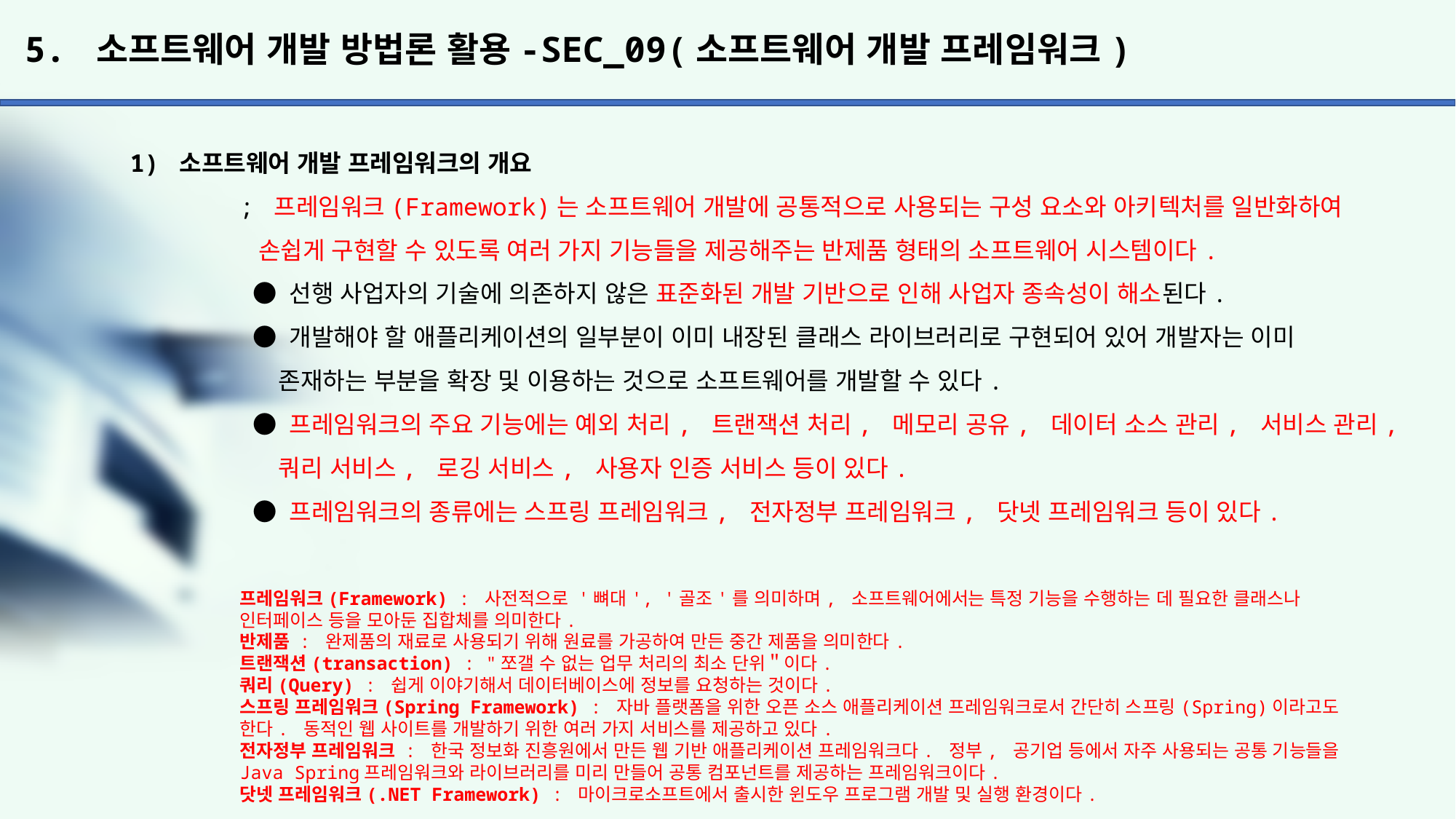

# 5. 소프트웨어 개발 방법론 활용-SEC_09(소프트웨어 개발 프레임워크)
1) 소프트웨어 개발 프레임워크의 개요
	; 프레임워크(Framework)는 소프트웨어 개발에 공통적으로 사용되는 구성 요소와 아키텍처를 일반화하여
	  손쉽게 구현할 수 있도록 여러 가지 기능들을 제공해주는 반제품 형태의 소프트웨어 시스템이다.
	  ● 선행 사업자의 기술에 의존하지 않은 표준화된 개발 기반으로 인해 사업자 종속성이 해소된다.
	  ● 개발해야 할 애플리케이션의 일부분이 이미 내장된 클래스 라이브러리로 구현되어 있어 개발자는 이미
	     존재하는 부분을 확장 및 이용하는 것으로 소프트웨어를 개발할 수 있다.
	  ● 프레임워크의 주요 기능에는 예외 처리, 트랜잭션 처리, 메모리 공유, 데이터 소스 관리, 서비스 관리,
	     쿼리 서비스, 로깅 서비스, 사용자 인증 서비스 등이 있다.
	  ● 프레임워크의 종류에는 스프링 프레임워크, 전자정부 프레임워크, 닷넷 프레임워크 등이 있다.
프레임워크(Framework) : 사전적으로 '뼈대', '골조'를 의미하며, 소프트웨어에서는 특정 기능을 수행하는 데 필요한 클래스나
인터페이스 등을 모아둔 집합체를 의미한다.
반제품 : 완제품의 재료로 사용되기 위해 원료를 가공하여 만든 중간 제품을 의미한다.
트랜잭션(transaction) : "쪼갤 수 없는 업무 처리의 최소 단위＂이다.
쿼리(Query) : 쉽게 이야기해서 데이터베이스에 정보를 요청하는 것이다.
스프링 프레임워크(Spring Framework) : 자바 플랫폼을 위한 오픈 소스 애플리케이션 프레임워크로서 간단히 스프링(Spring)이라고도 한다. 동적인 웹 사이트를 개발하기 위한 여러 가지 서비스를 제공하고 있다.
전자정부 프레임워크 : 한국 정보화 진흥원에서 만든 웹 기반 애플리케이션 프레임워크다. 정부, 공기업 등에서 자주 사용되는 공통 기능들을 Java Spring프레임워크와 라이브러리를 미리 만들어 공통 컴포넌트를 제공하는 프레임워크이다.
닷넷 프레임워크(.NET Framework) : 마이크로소프트에서 출시한 윈도우 프로그램 개발 및 실행 환경이다.